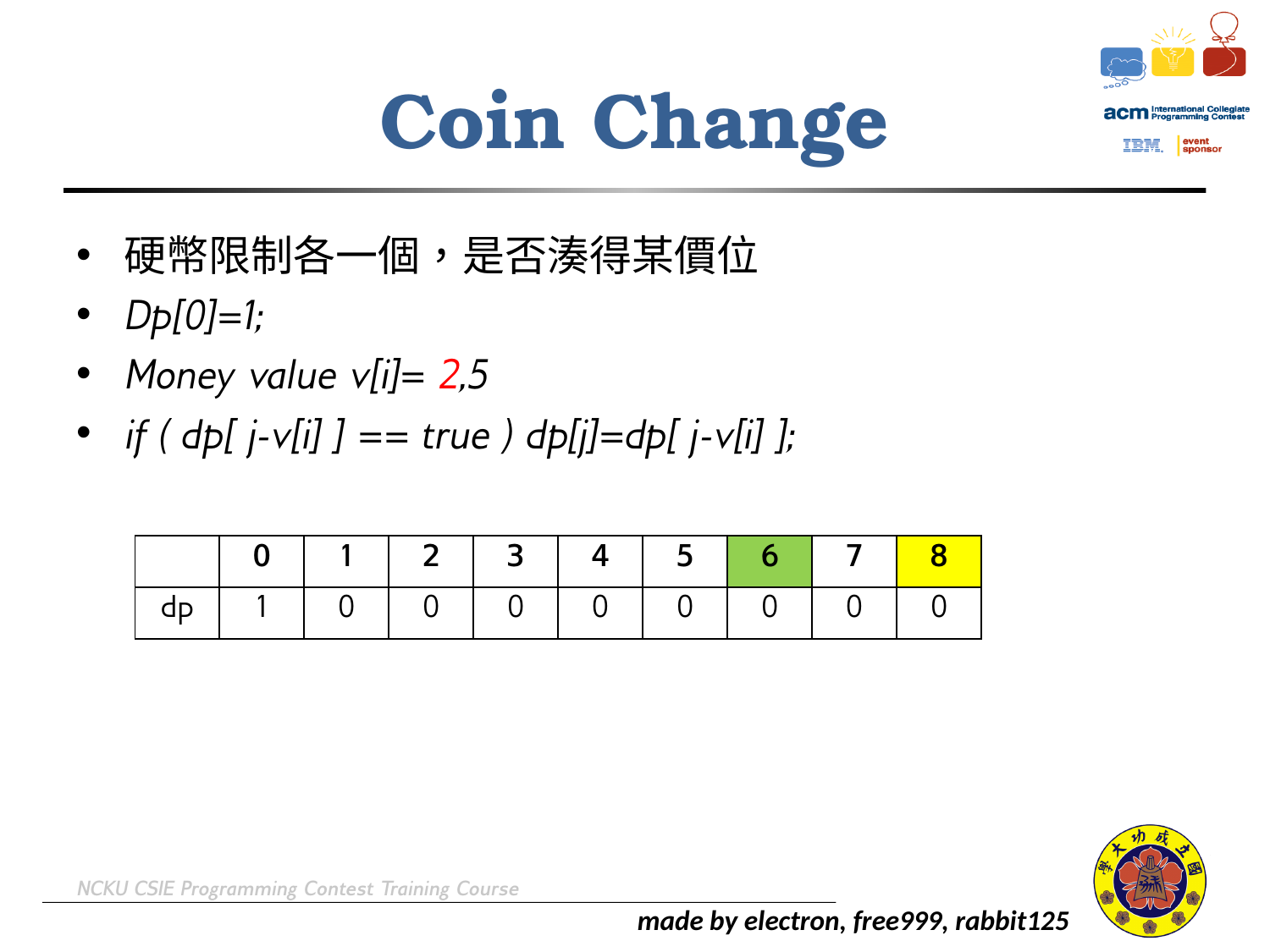

# Coin Change
硬幣限制各一個，是否湊得某價位
Dp[0]=1;
Money value v[i]= 2,5
if ( dp[ j-v[i] ] == true ) dp[j]=dp[ j-v[i] ];

|  | 0 | 1 | 2 | 3 | 4 | 5 | 6 | 7 | 8 |
| --- | --- | --- | --- | --- | --- | --- | --- | --- | --- |
| dp | 1 | 0 | 0 | 0 | 0 | 0 | 0 | 0 | 0 |
NCKU CSIE Programming Contest Training Course